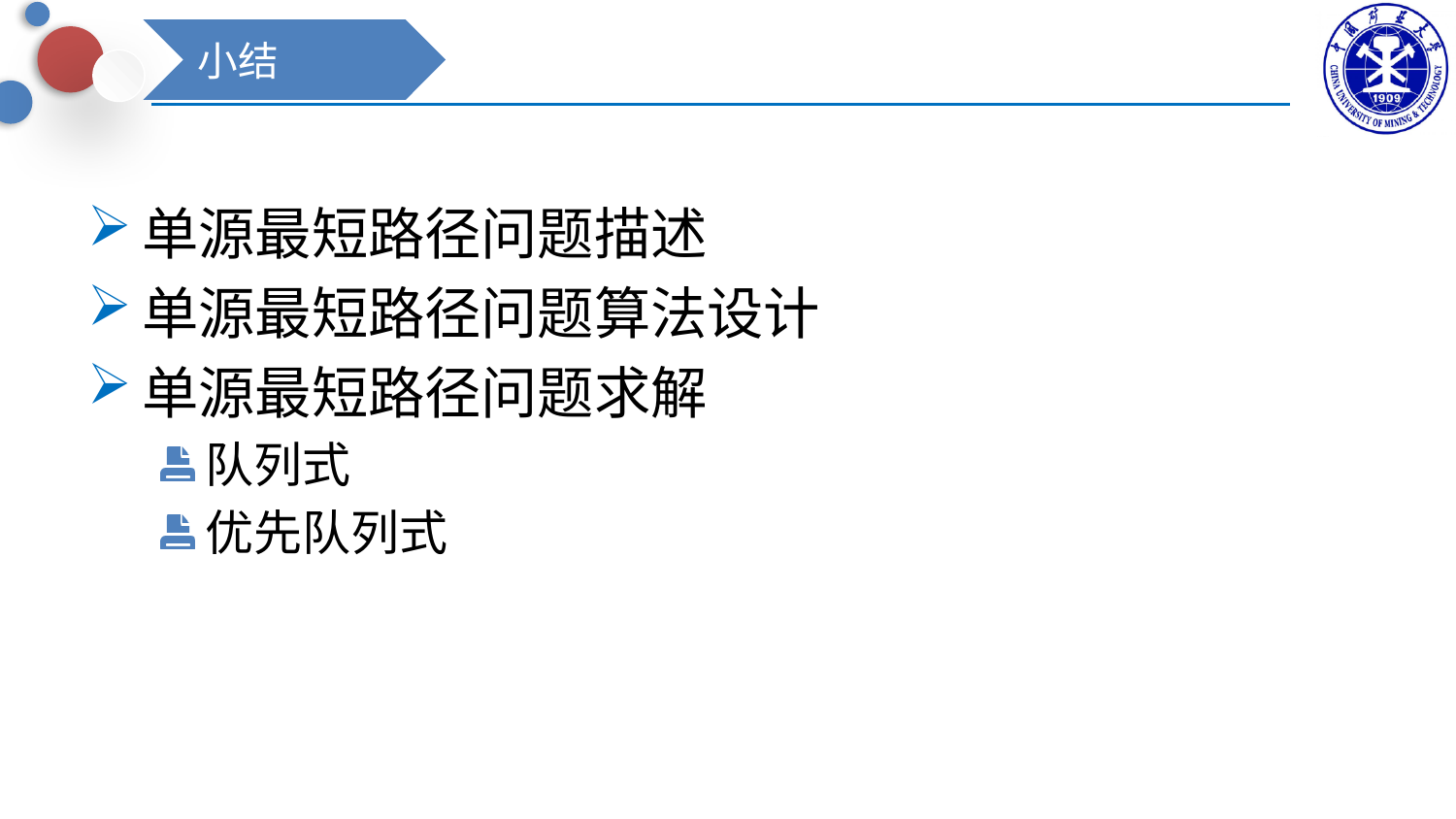

小结
单源最短路径问题描述
单源最短路径问题算法设计
单源最短路径问题求解
队列式
优先队列式